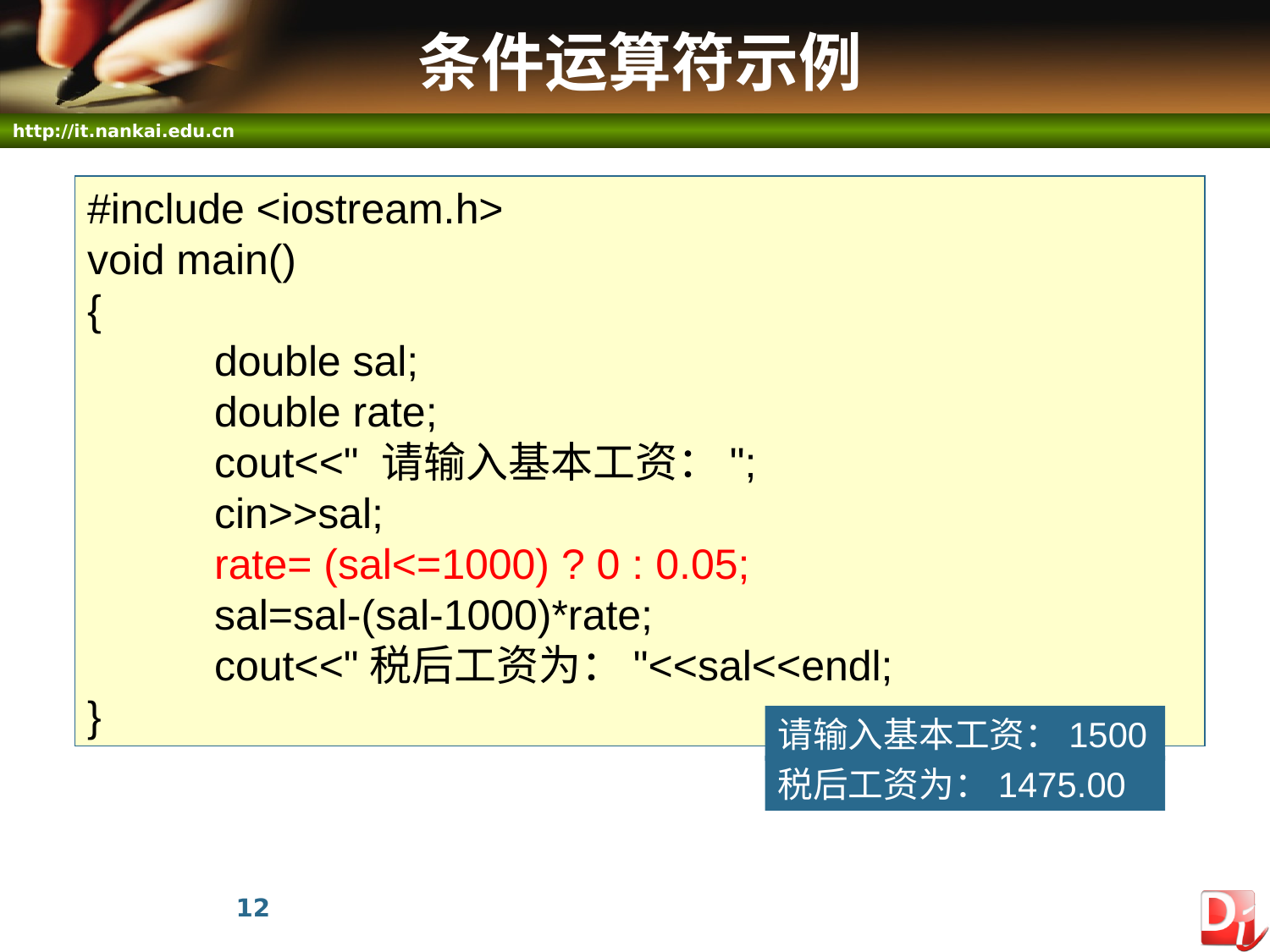

# 条件运算符示例
#include <iostream.h>
void main()
{
	double sal;
	double rate;
	cout<<" 请输入基本工资：";
	cin>>sal;
	rate= (sal<=1000) ? 0 : 0.05;
	sal=sal-(sal-1000)*rate;
	cout<<"税后工资为："<<sal<<endl;
}
问题描述：
个人所得税收取规定：工资大于1000元的部分将扣除5％的个人所得税。小于1000元的部分不扣除个人所得税。要求用户输入基本工资，计算税后工资。

请输入基本工资：1500
税后工资为：1475.00
12